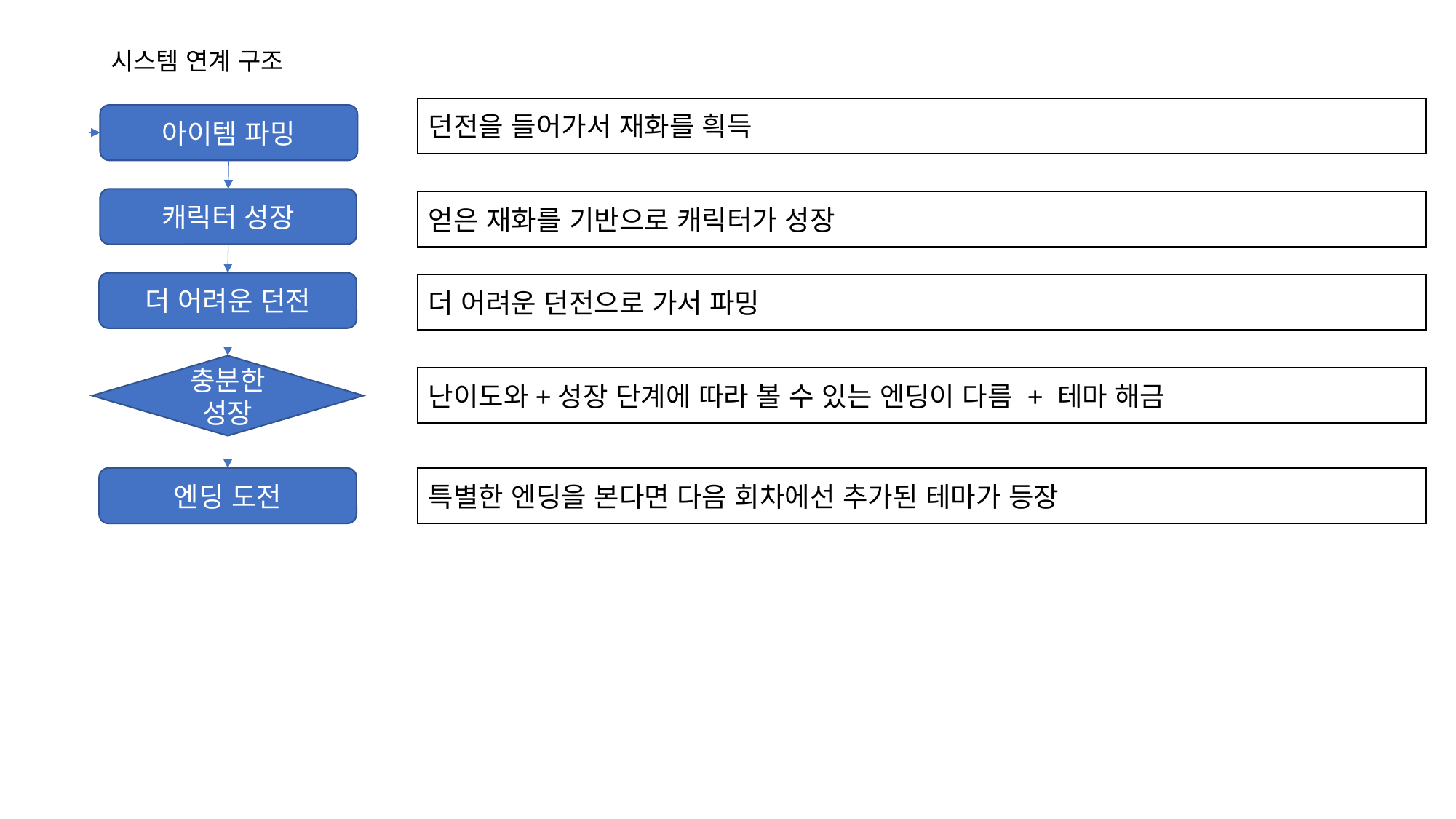

# 시스템 연계 구조
던전을 들어가서 재화를 흭득
아이템 파밍
캐릭터 성장
얻은 재화를 기반으로 캐릭터가 성장
더 어려운 던전
더 어려운 던전으로 가서 파밍
충분한 성장
난이도와+성장 단계에 따라 볼 수 있는 엔딩이 다름 + 테마 해금
엔딩 도전
특별한 엔딩을 본다면 다음 회차에선 추가된 테마가 등장